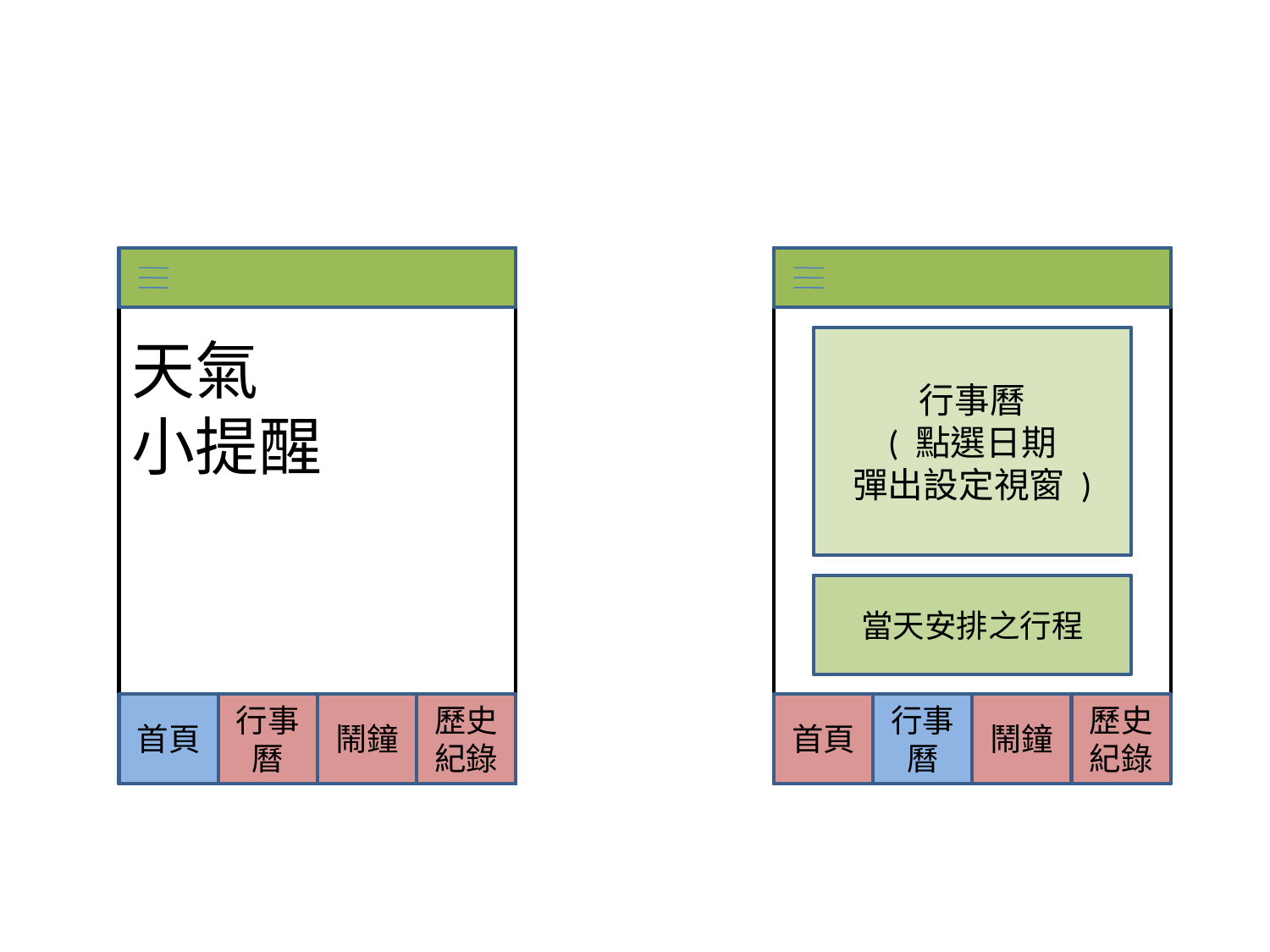

#

天氣
小提醒

首頁
行事曆
鬧鐘
歷史紀錄

首頁
行事曆
鬧鐘
歷史紀錄
行事曆
( 點選日期
彈出設定視窗 )
當天安排之行程